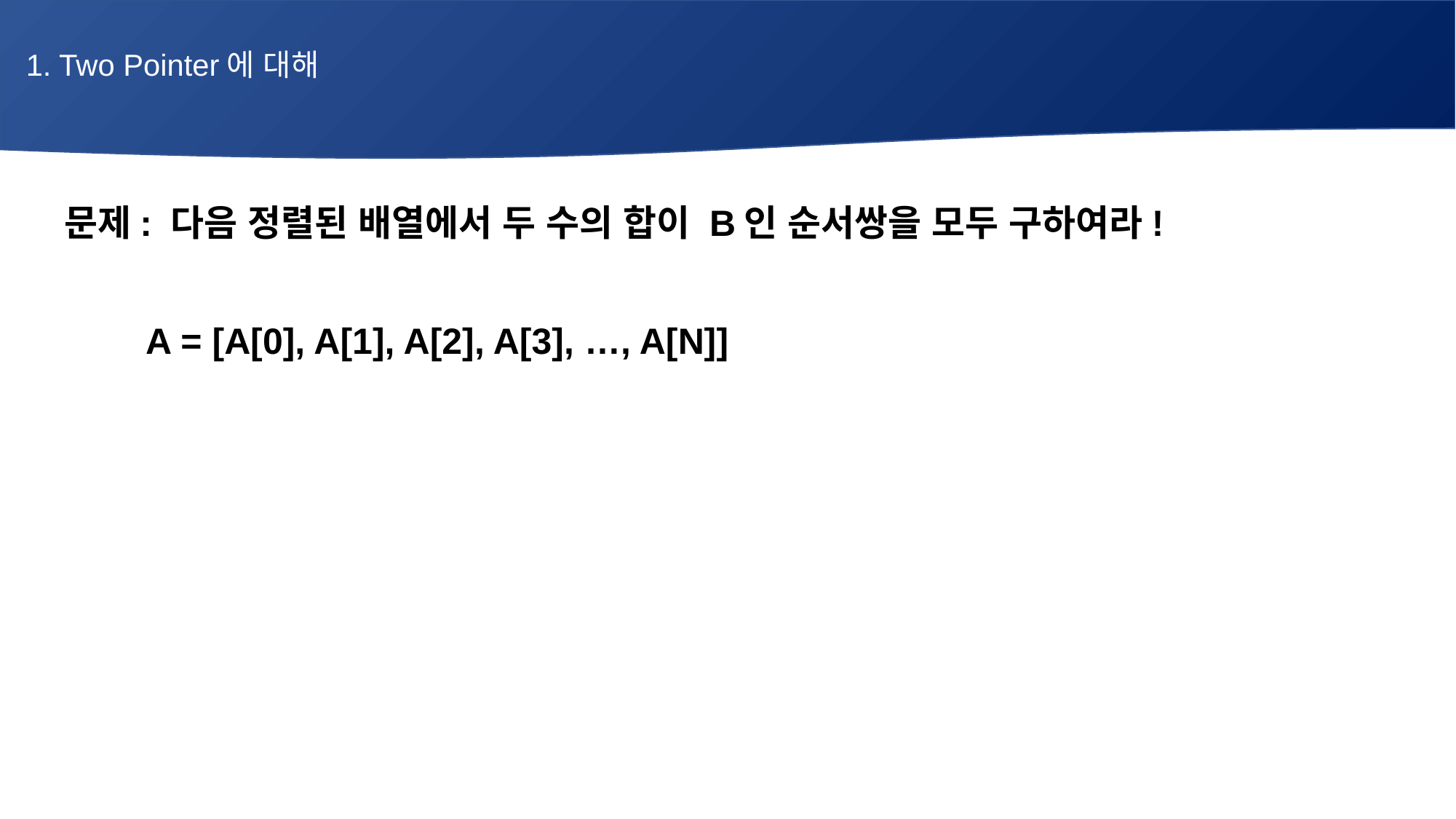

1. Two Pointer에 대해
# 매주 1 과제 LV2
문제: 다음 정렬된 배열에서 두 수의 합이 B인 순서쌍을 모두 구하여라!

        A = [A[0], A[1], A[2], A[3], …, A[N]]